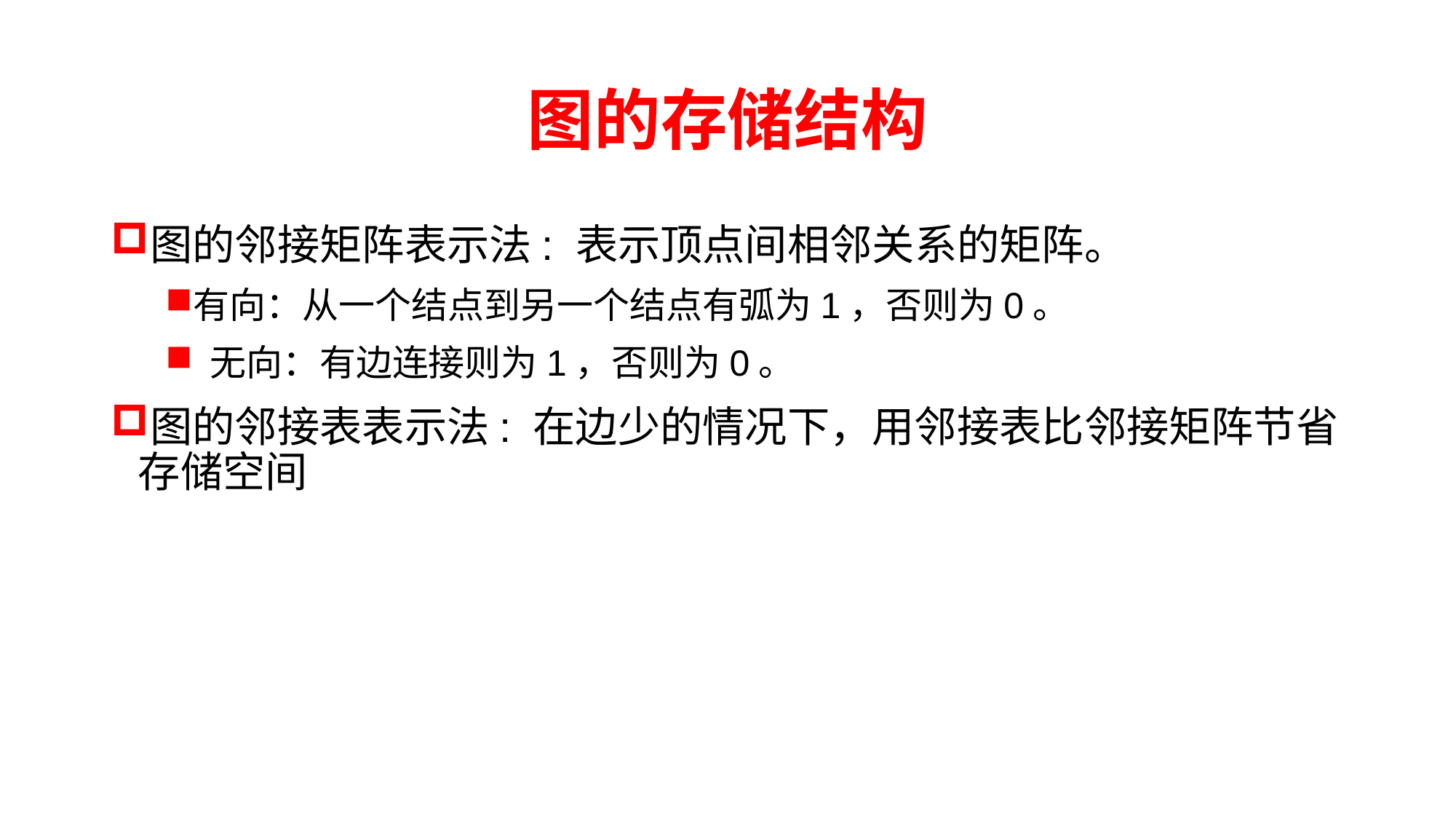

# 图的存储结构
图的邻接矩阵表示法: 表示顶点间相邻关系的矩阵。
有向：从一个结点到另一个结点有弧为1，否则为0。
 无向：有边连接则为1，否则为0。
图的邻接表表示法: 在边少的情况下，用邻接表比邻接矩阵节省存储空间